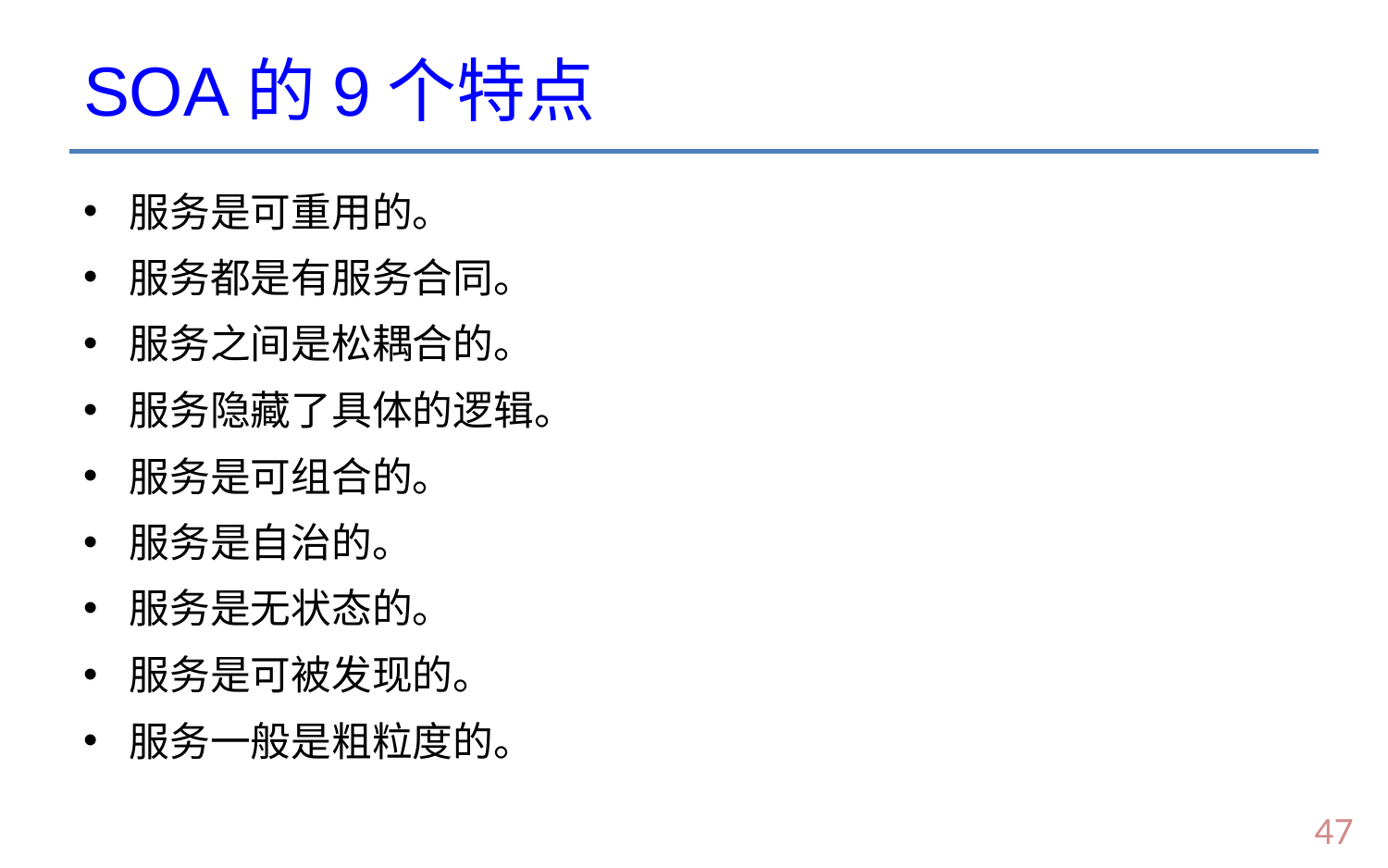

# SOA的9个特点
服务是可重用的。
服务都是有服务合同。
服务之间是松耦合的。
服务隐藏了具体的逻辑。
服务是可组合的。
服务是自治的。
服务是无状态的。
服务是可被发现的。
服务一般是粗粒度的。
47